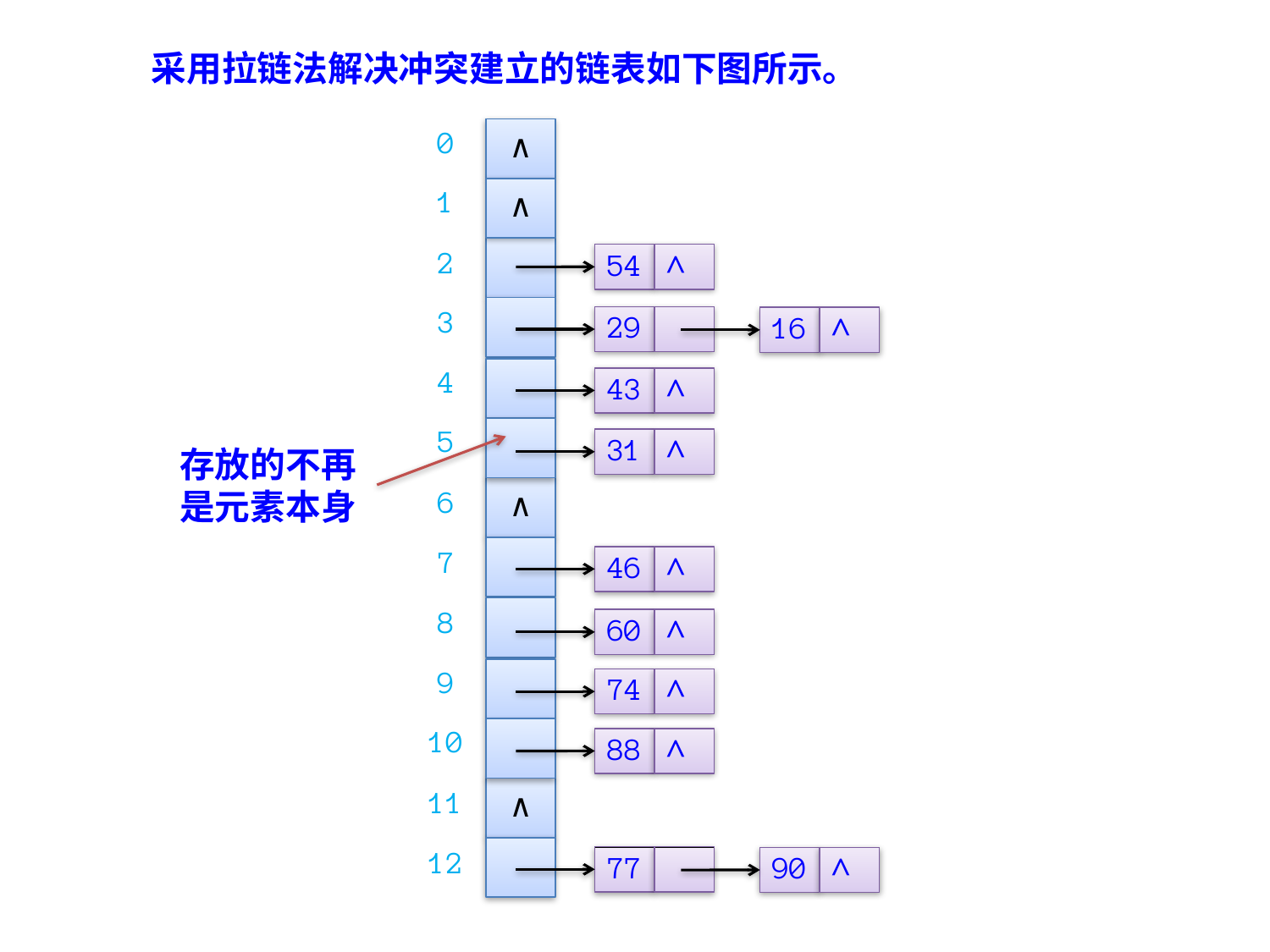

采用拉链法解决冲突建立的链表如下图所示。
∧
0
∧
1

2
54
∧

3
29

16
∧

4
43
∧

5
31
∧
∧
6

7
46
∧

8
60
∧

9
74
∧

10
88
∧
∧
11

12
77

90
∧

存放的不再是元素本身